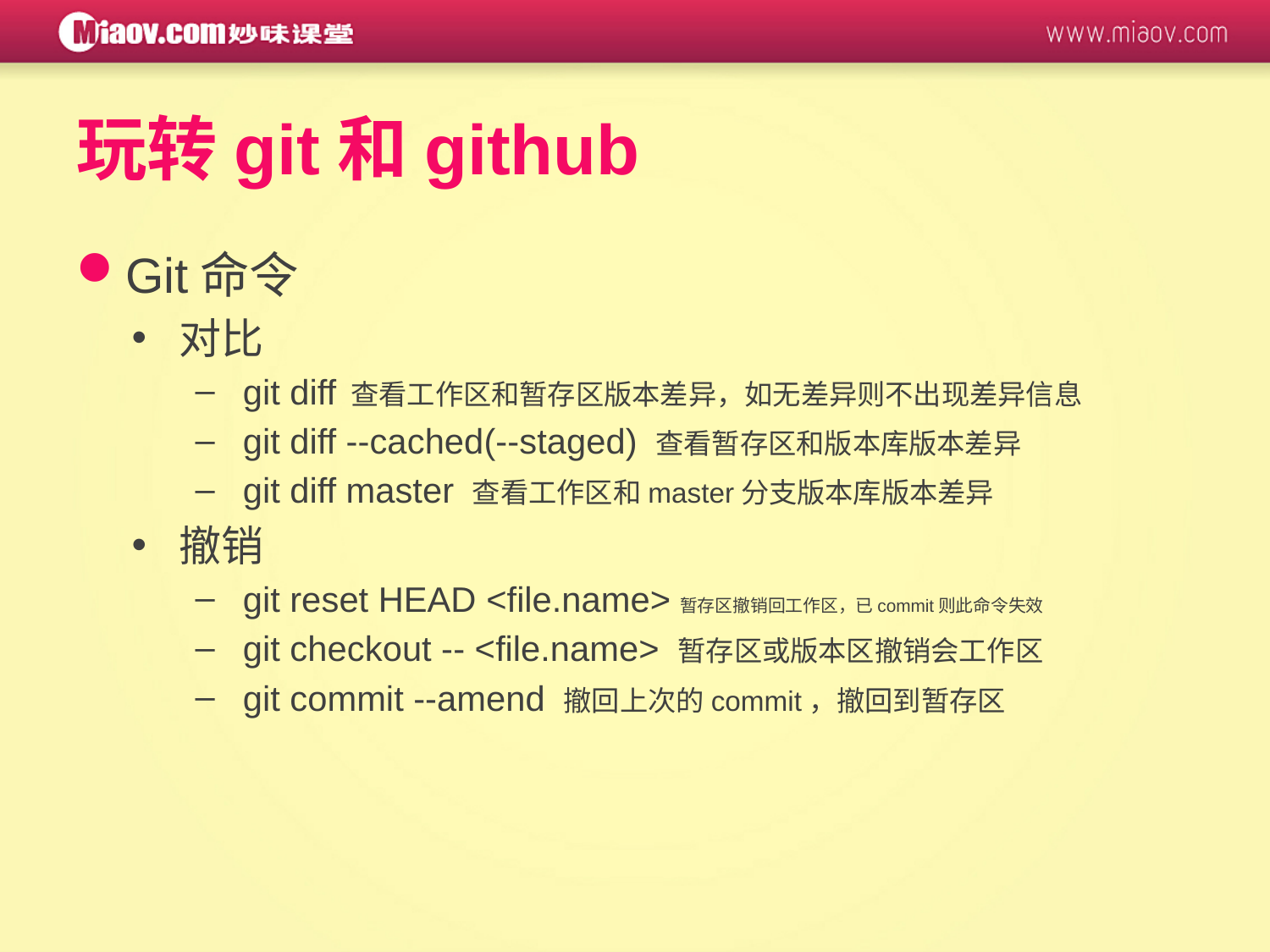

# 玩转git和github
Git命令
对比
git diff 查看工作区和暂存区版本差异，如无差异则不出现差异信息
git diff --cached(--staged) 查看暂存区和版本库版本差异
git diff master 查看工作区和master分支版本库版本差异
撤销
git reset HEAD <file.name> 暂存区撤销回工作区，已commit则此命令失效
git checkout -- <file.name> 暂存区或版本区撤销会工作区
git commit --amend 撤回上次的commit，撤回到暂存区